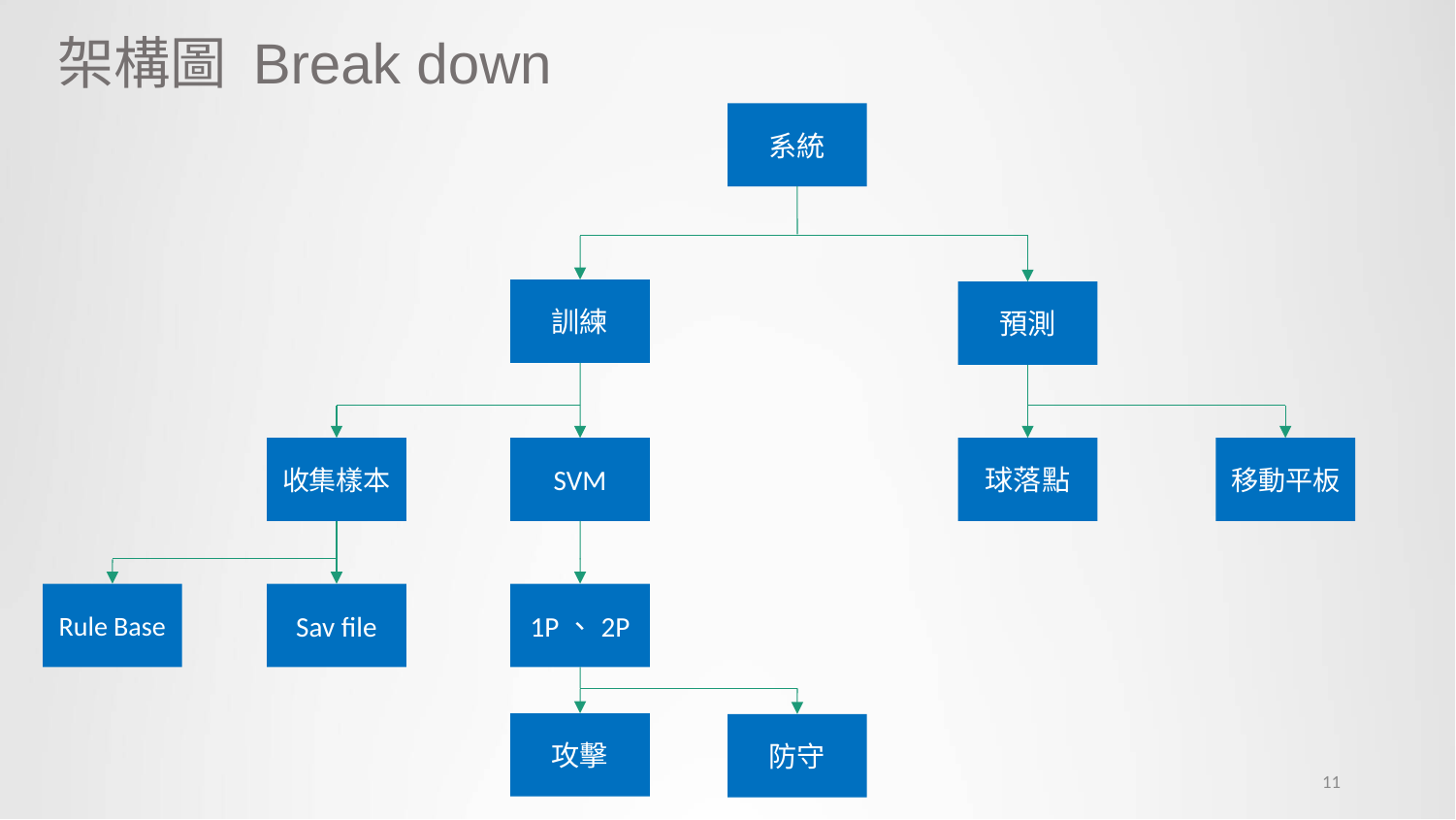

架構圖 Break down
系統
訓練
預測
收集樣本
SVM
球落點
移動平板
Rule Base
Sav file
1P、2P
攻擊
防守
11